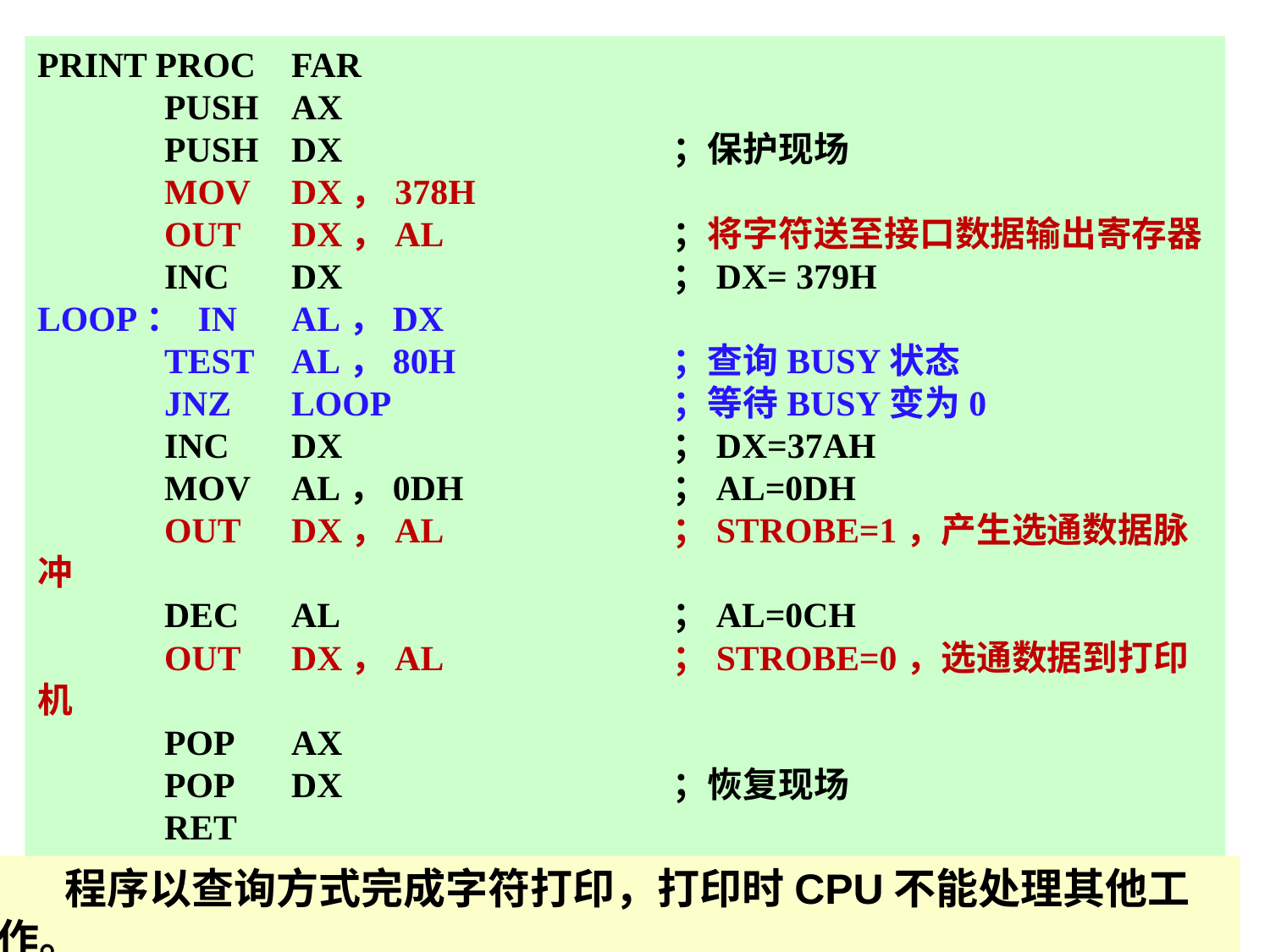

PRINT PROC  	FAR
        	PUSH  	AX
       	PUSH 	DX			；保护现场
       	MOV  	DX，378H
        	OUT  	DX，AL		；将字符送至接口数据输出寄存器
       	INC  	DX			；DX= 379H
LOOP： IN   	AL，DX
	TEST 	AL，80H		；查询BUSY状态
       	JNZ 	LOOP     		；等待BUSY变为0
       	INC  	DX      			；DX=37AH
      	MOV 	AL，0DH		；AL=0DH
        	OUT  	DX，AL  		；STROBE=1，产生选通数据脉冲
       	DEC  	AL   			；AL=0CH
       	OUT  	DX，AL  		；STROBE=0，选通数据到打印机
        	POP  	AX
       	POP  	DX			；恢复现场
        	RET
PRINT  ENDP
      程序以查询方式完成字符打印，打印时CPU不能处理其他工作。
83